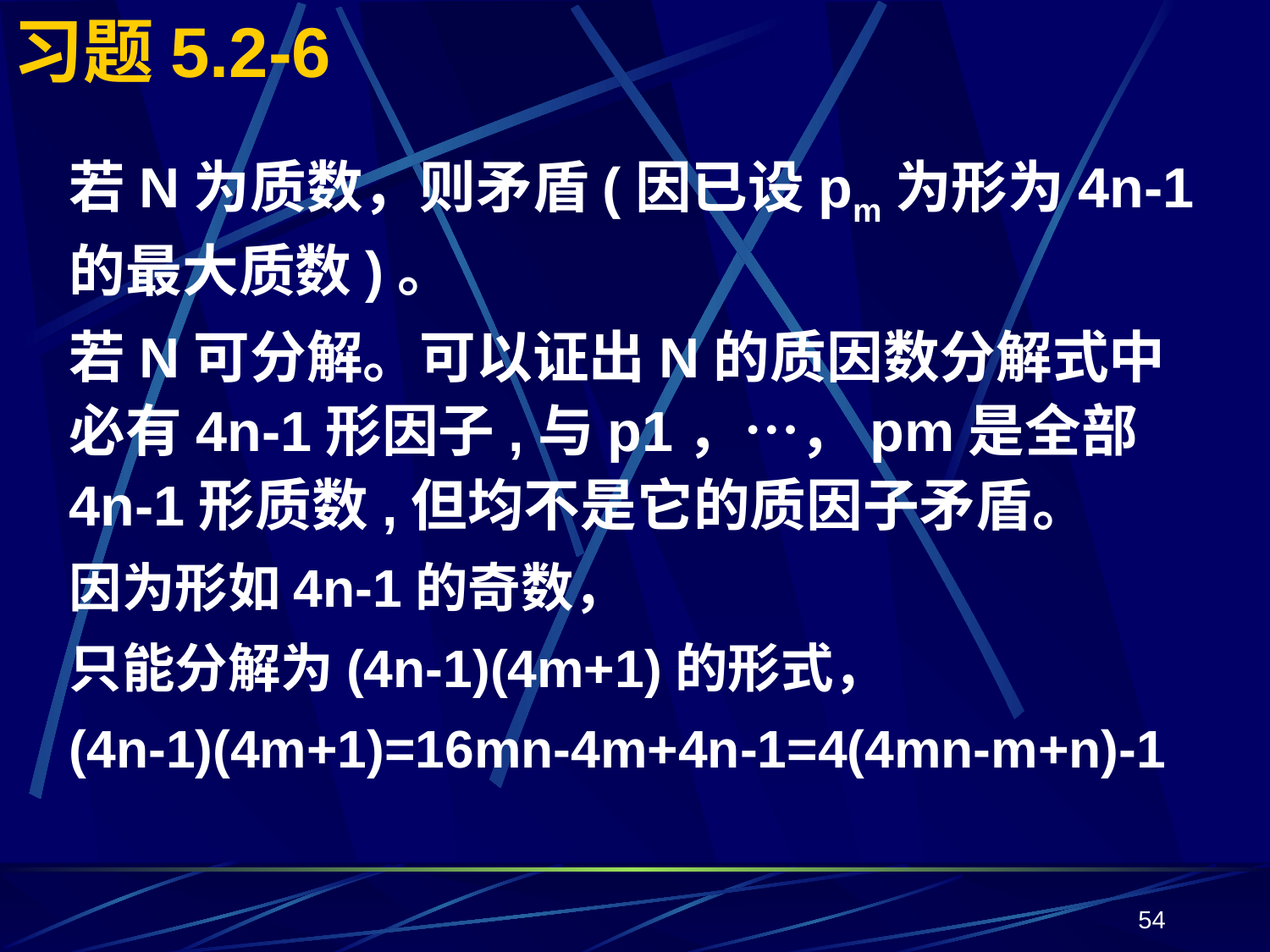

# 习题5.2-6
若N为质数，则矛盾(因已设pm为形为4n-1的最大质数)。
若N可分解。可以证出N的质因数分解式中必有4n-1形因子,与p1，…，pm是全部4n-1形质数,但均不是它的质因子矛盾。
因为形如4n-1的奇数，
只能分解为(4n-1)(4m+1)的形式，
(4n-1)(4m+1)=16mn-4m+4n-1=4(4mn-m+n)-1

54